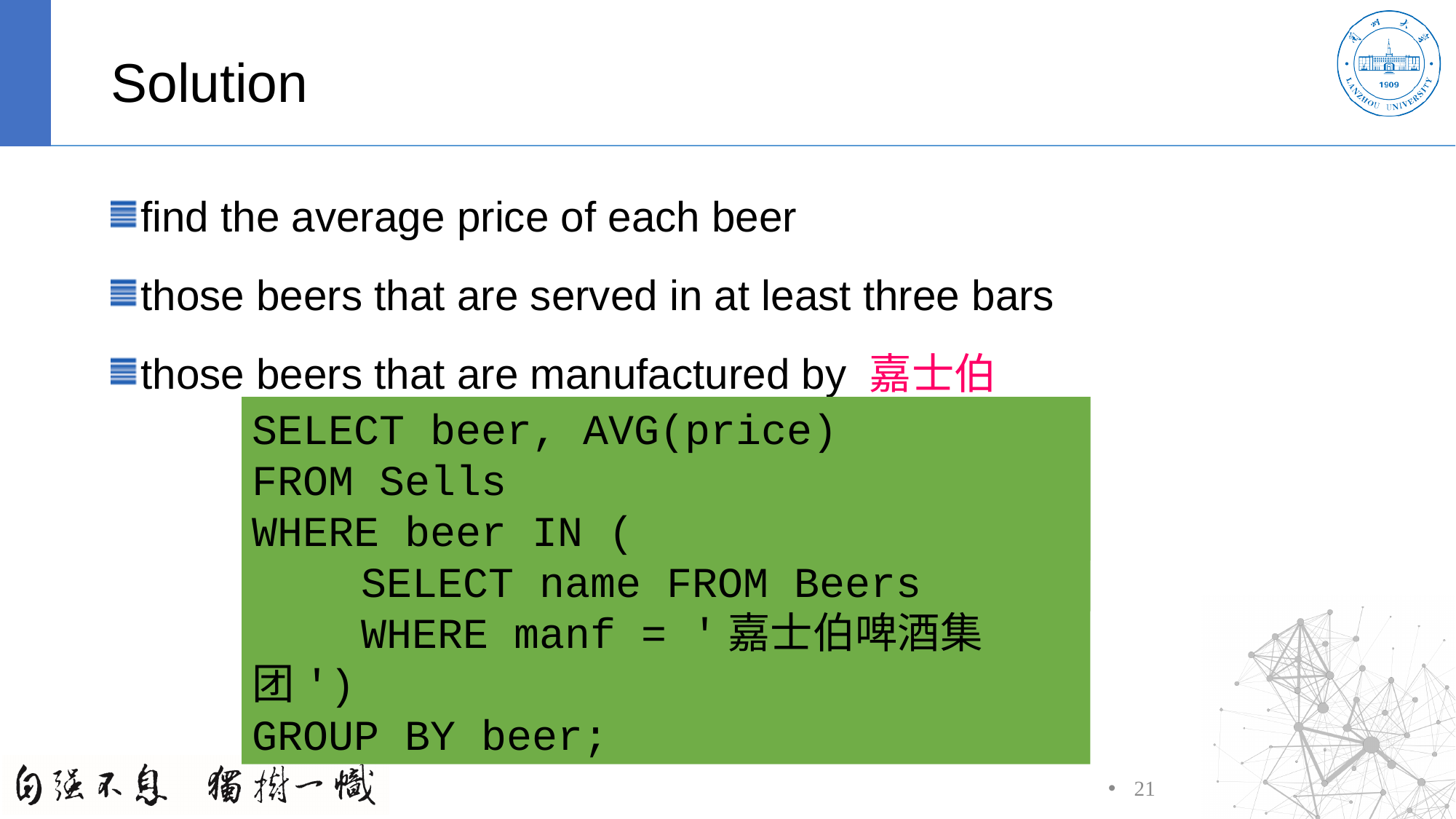

# Solution
find the average price of each beer
those beers that are served in at least three bars
those beers that are manufactured by 嘉士伯

SELECT beer, AVG(price)
FROM Sells
GROUP BY beer;
SELECT beer, AVG(price)
FROM Sells
GROUP BY beer
HAVING COUNT(bar) >= 3;
SELECT beer, AVG(price)
FROM Sells
WHERE beer IN (
	SELECT name FROM Beers
	WHERE manf = '嘉士伯啤酒集团')
GROUP BY beer;
21